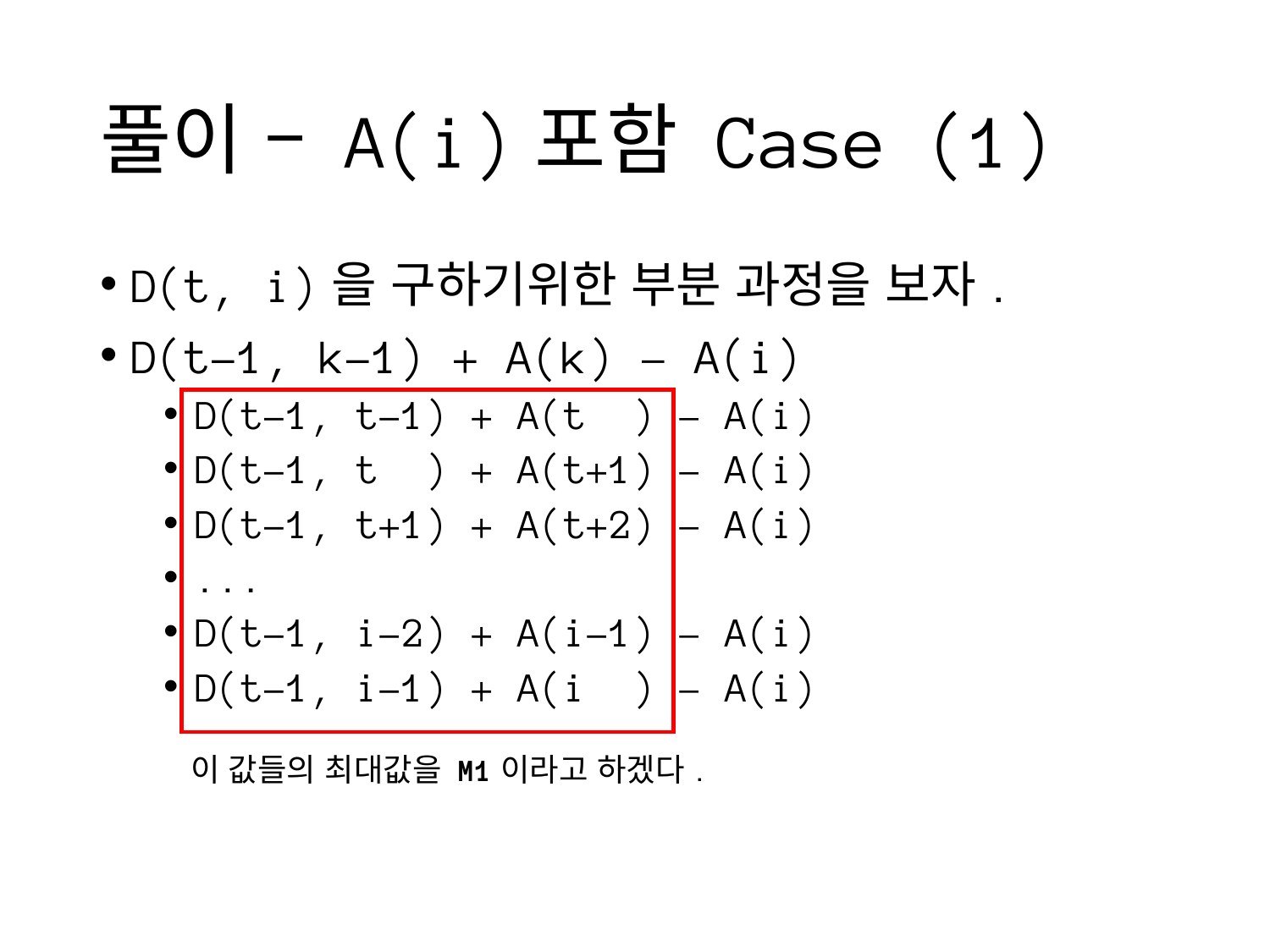

# 풀이 – A(i)포함 Case (1)
D(t, i)을 구하기위한 부분 과정을 보자.
D(t-1, k-1) + A(k) – A(i)
D(t-1, t-1) + A(t  ) – A(i)
D(t-1, t  ) + A(t+1) – A(i)
D(t-1, t+1) + A(t+2) – A(i)
...
D(t-1, i-2) + A(i-1) – A(i)
D(t-1, i-1) + A(i  ) – A(i)

이 값들의 최대값을 M1이라고 하겠다.